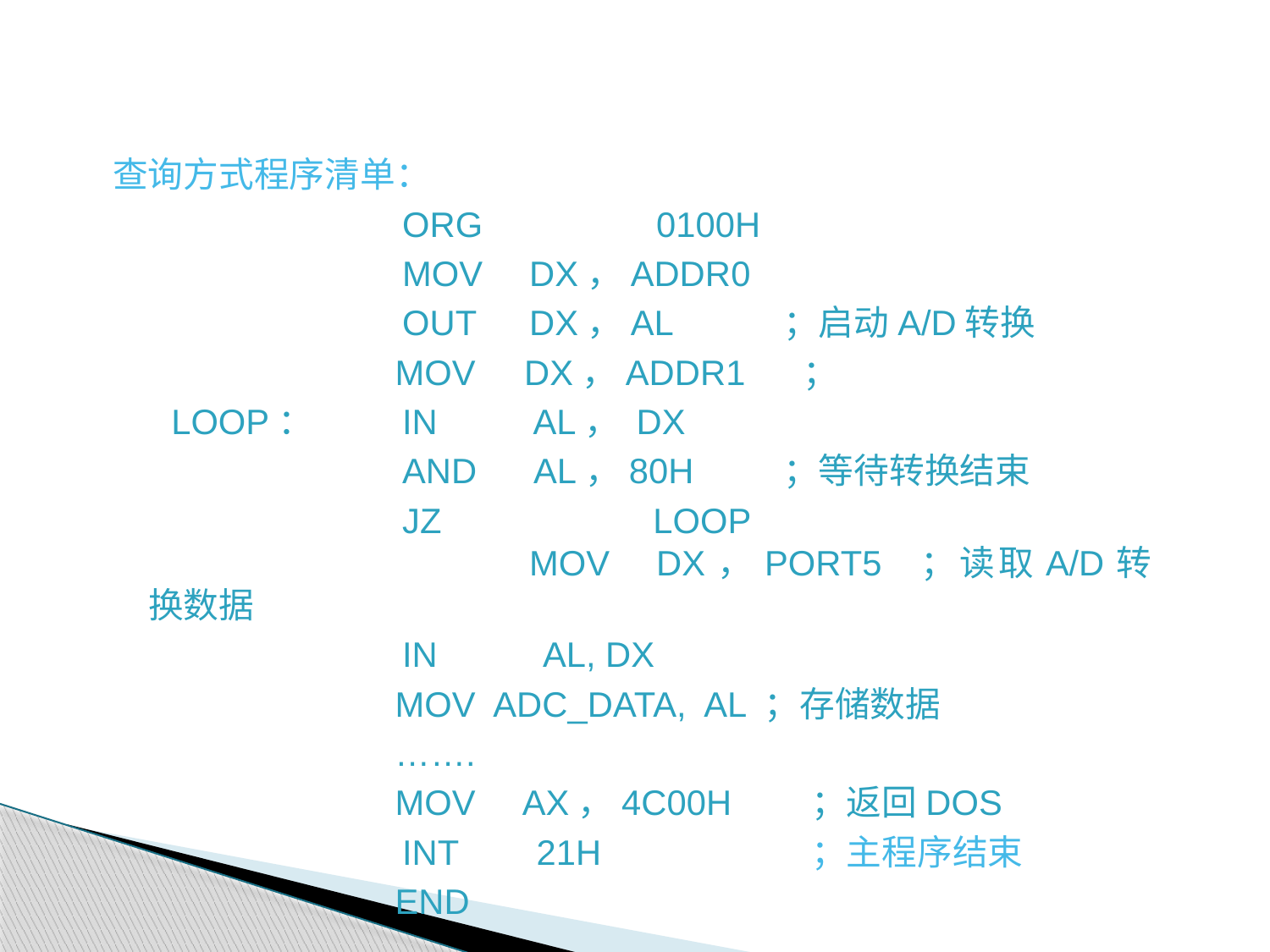

用查询方式编写程序，对IN5通道上的数据进行采集，并将转换结果送入ADC_DATA单元。
查询方式程序清单：
			ORG		0100H
			MOV	DX，ADDR0
			OUT	DX，AL	；启动A/D转换
                             MOV     DX，ADDR1     ；
      LOOP：	IN          AL， DX
	        		AND      AL，80H	；等待转换结束
			JZ          LOOP							MOV	DX，PORT5	；读取A/D转换数据
			IN           AL, DX
                             MOV  ADC_DATA,  AL ；存储数据
                             …….
                             MOV     AX，4C00H    	  ；返回DOS
			INT        21H		  ；主程序结束
                             END